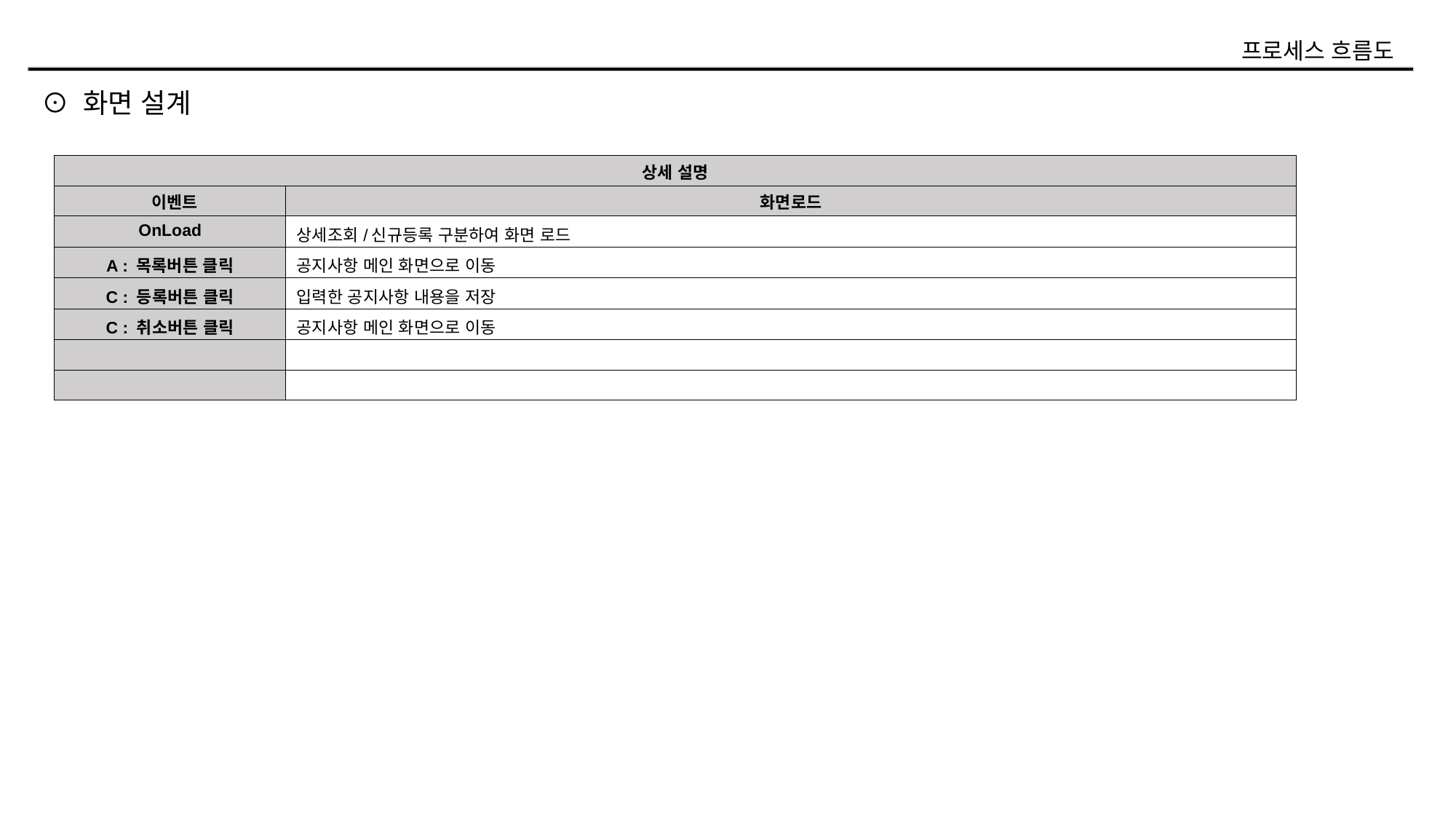

프로세스 흐름도

⊙ 화면 설계
| 상세 설명 |  |
| --- | --- |
| 이벤트 | 화면로드 |
| OnLoad | 상세조회/신규등록 구분하여 화면 로드 |
| A : 목록버튼 클릭 | 공지사항 메인 화면으로 이동 |
| C : 등록버튼 클릭 | 입력한 공지사항 내용을 저장 |
| C : 취소버튼 클릭 | 공지사항 메인 화면으로 이동 |
|  |  |
|  |  |